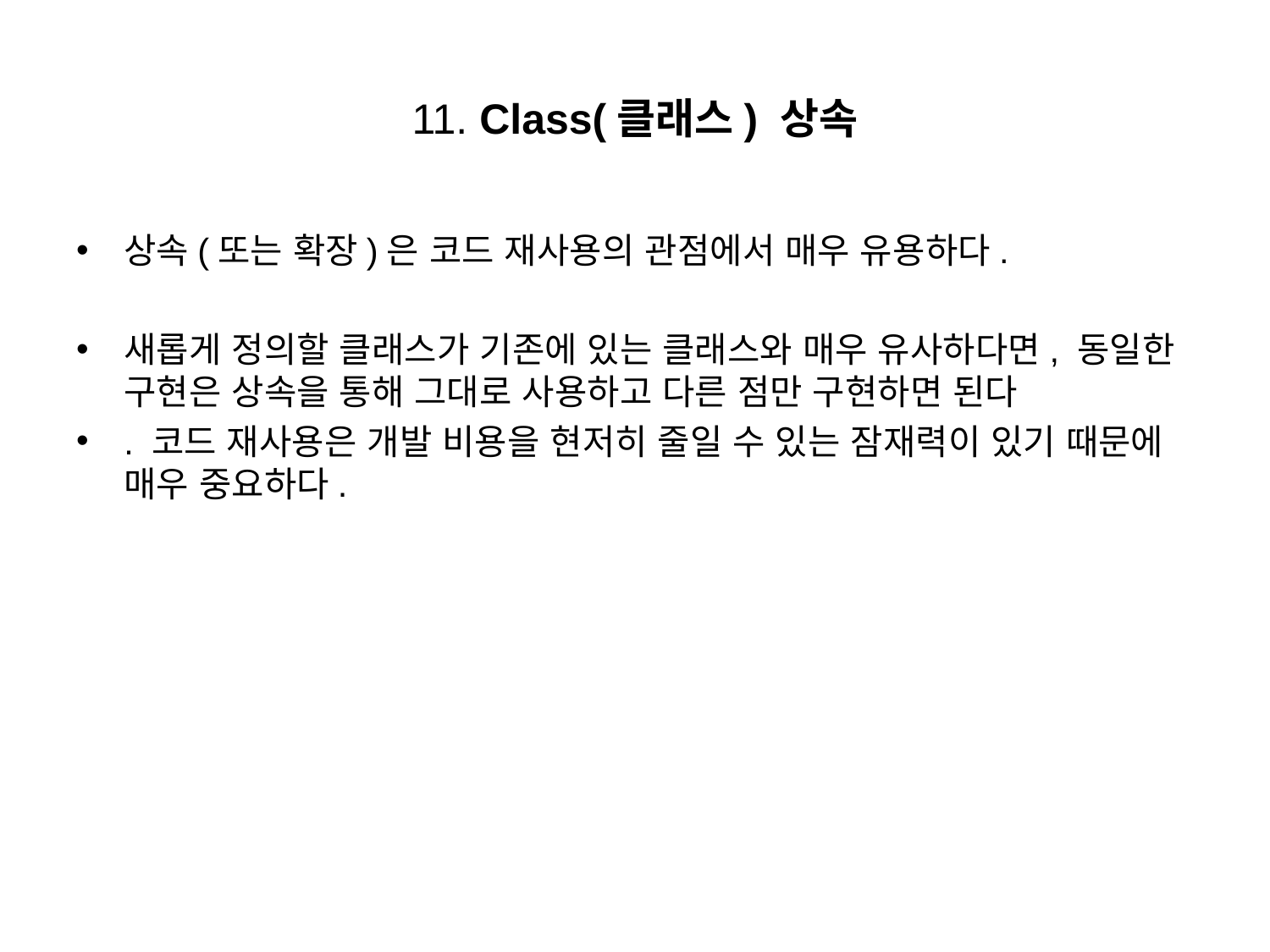

# 11. Class(클래스) 상속
상속(또는 확장)은 코드 재사용의 관점에서 매우 유용하다.

새롭게 정의할 클래스가 기존에 있는 클래스와 매우 유사하다면, 동일한 구현은 상속을 통해 그대로 사용하고 다른 점만 구현하면 된다
. 코드 재사용은 개발 비용을 현저히 줄일 수 있는 잠재력이 있기 때문에 매우 중요하다.